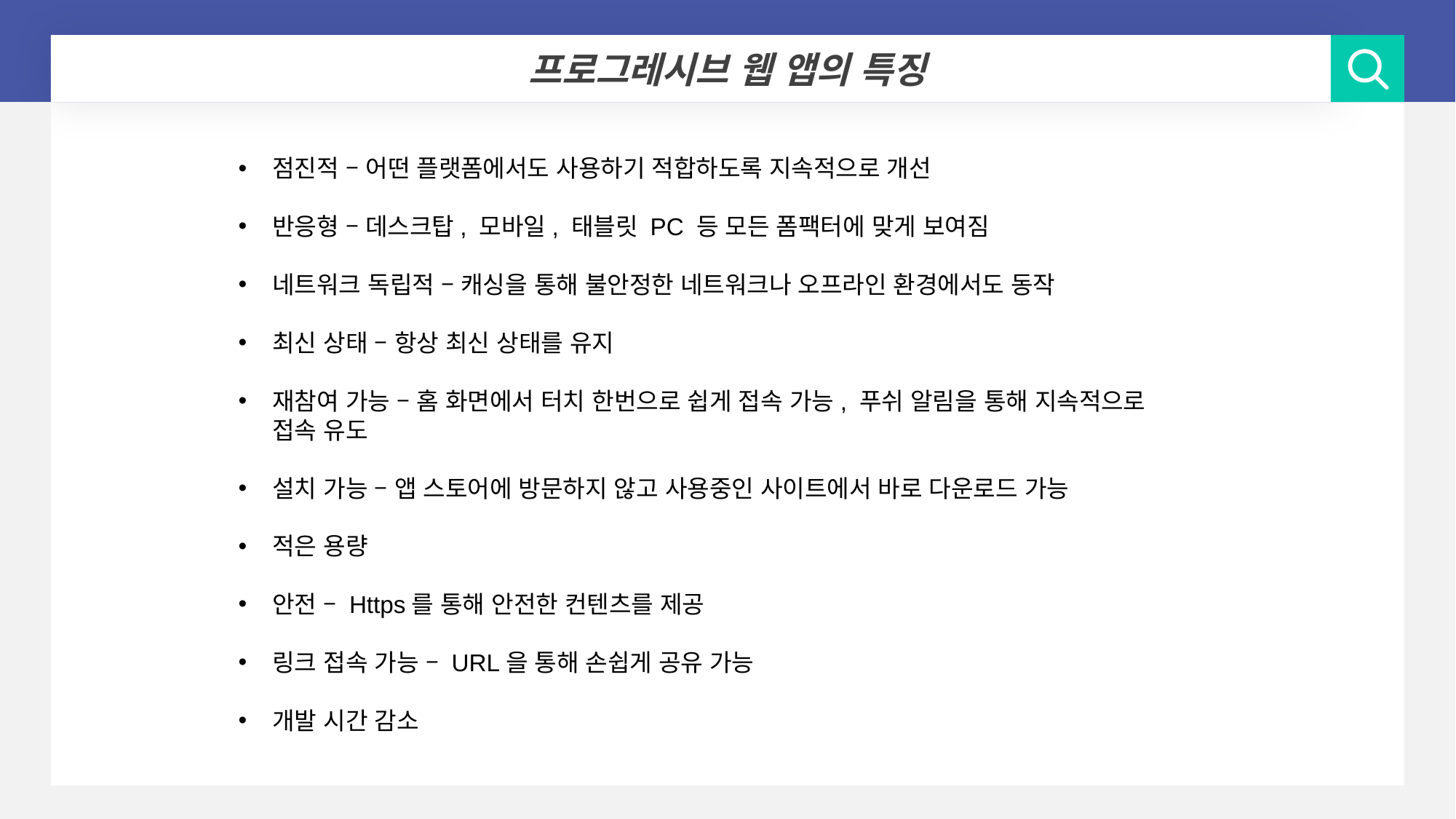

프로그레시브 웹 앱의 특징

점진적 – 어떤 플랫폼에서도 사용하기 적합하도록 지속적으로 개선

반응형 – 데스크탑, 모바일, 태블릿 PC 등 모든 폼팩터에 맞게 보여짐

네트워크 독립적 – 캐싱을 통해 불안정한 네트워크나 오프라인 환경에서도 동작

최신 상태 – 항상 최신 상태를 유지

재참여 가능 – 홈 화면에서 터치 한번으로 쉽게 접속 가능, 푸쉬 알림을 통해 지속적으로 접속 유도

설치 가능 – 앱 스토어에 방문하지 않고 사용중인 사이트에서 바로 다운로드 가능

적은 용량

안전 – Https를 통해 안전한 컨텐츠를 제공

링크 접속 가능 – URL을 통해 손쉽게 공유 가능

개발 시간 감소